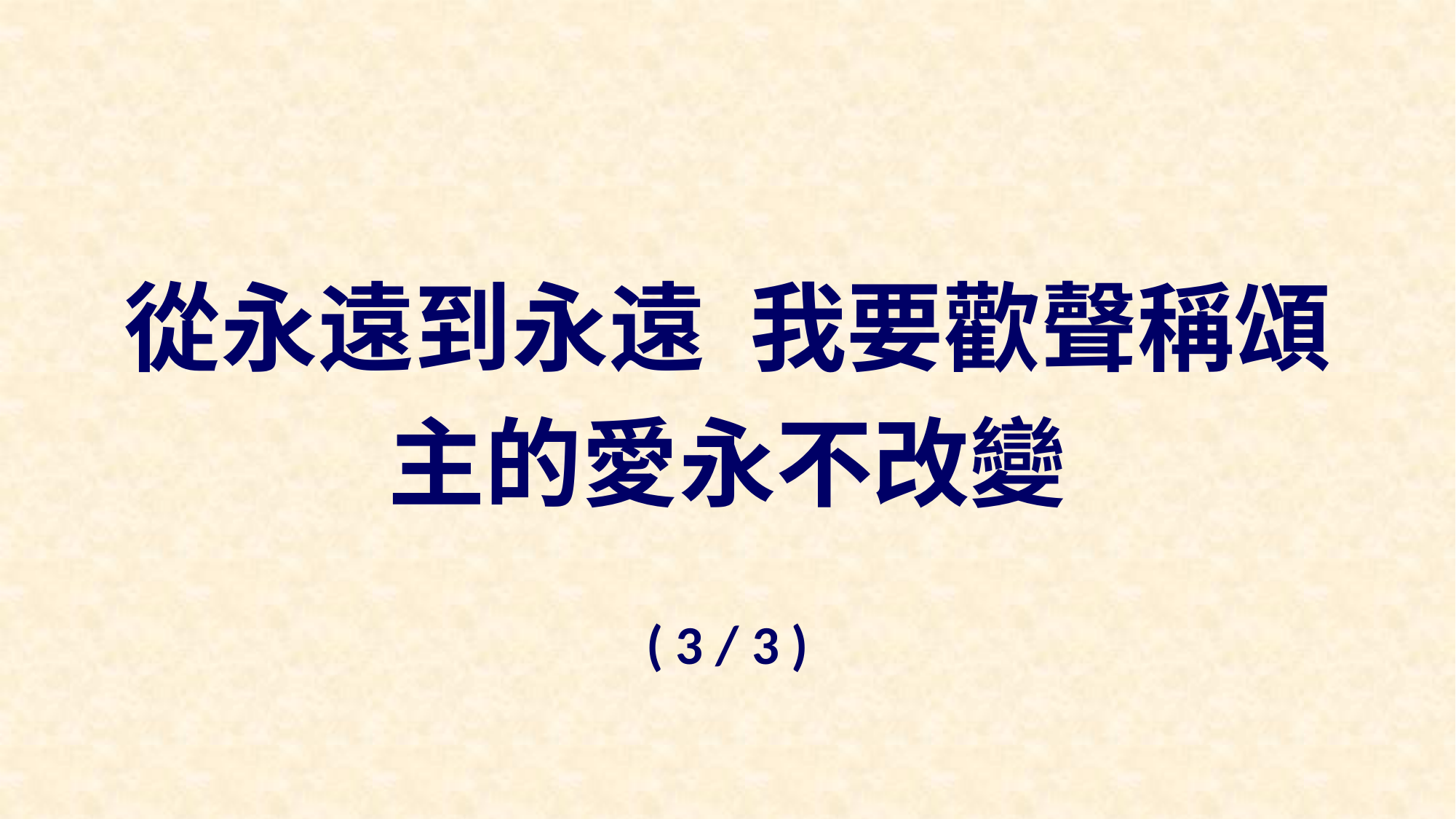

從永遠到永遠  我要歡聲稱頌
主的愛永不改變
( 3 / 3 )